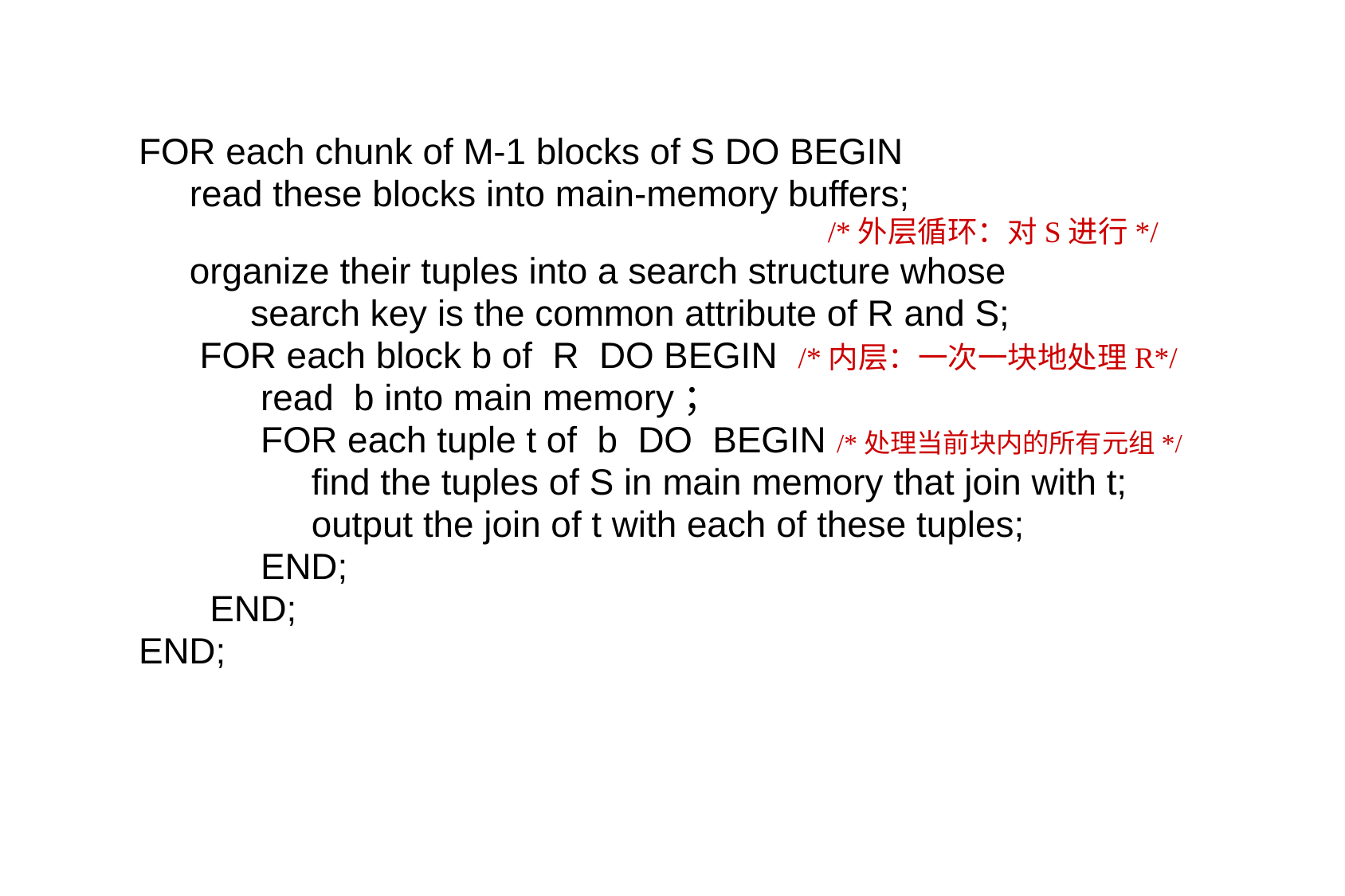

FOR each chunk of M-1 blocks of S DO BEGIN
     read these blocks into main-memory buffers;
                                                                                           /*外层循环：对S进行*/
     organize their tuples into a search structure whose
           search key is the common attribute of R and S;
      FOR each block b of  R  DO BEGIN  /*内层：一次一块地处理R*/
            read  b into main memory；
            FOR each tuple t of  b  DO  BEGIN /*处理当前块内的所有元组*/
                 find the tuples of S in main memory that join with t;
                 output the join of t with each of these tuples;
            END;
       END;
END;
24